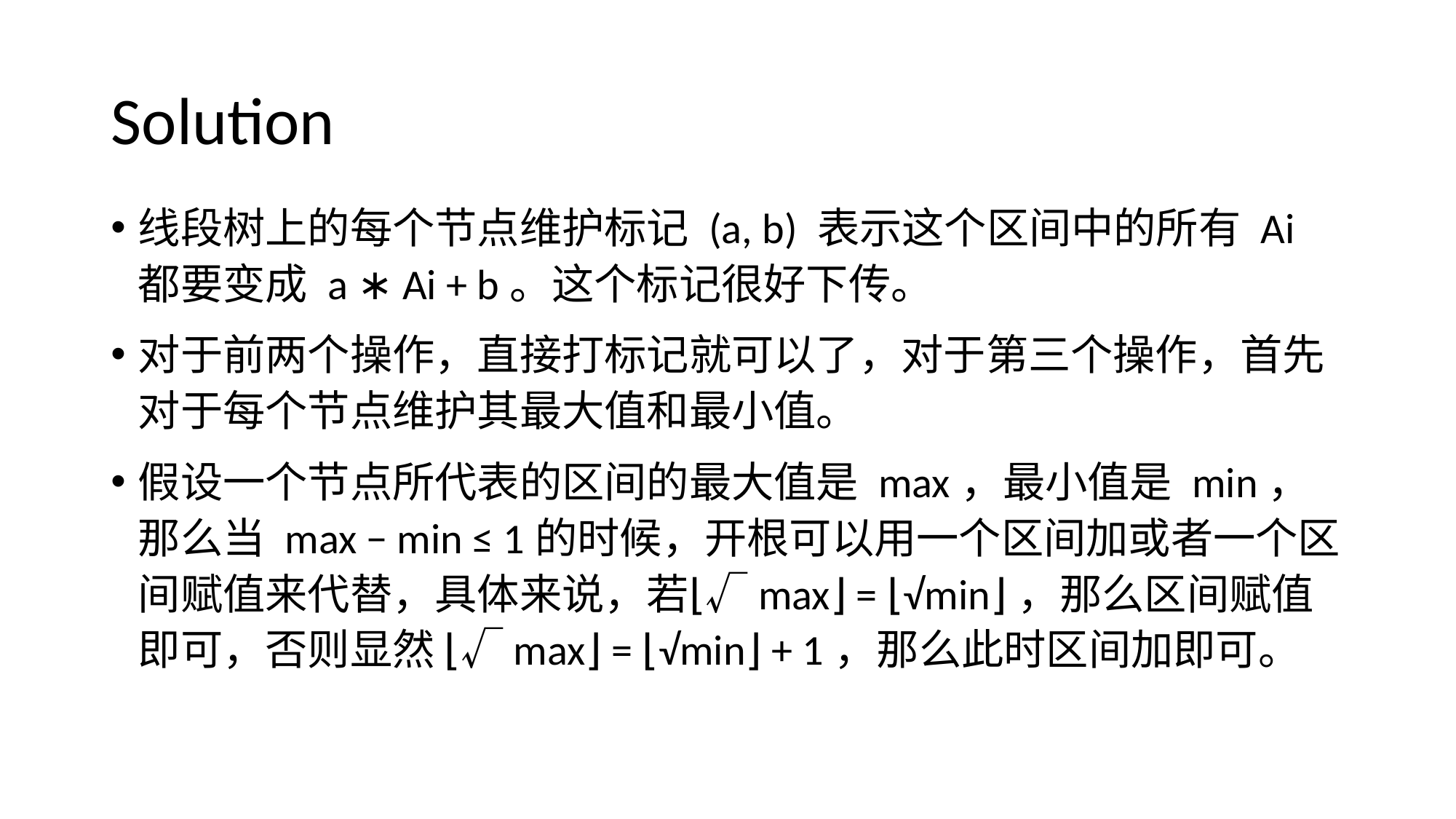

# Solution
线段树上的每个节点维护标记 (a, b) 表示这个区间中的所有 Ai 都要变成 a ∗ Ai + b。这个标记很好下传。
对于前两个操作，直接打标记就可以了，对于第三个操作，首先对于每个节点维护其最大值和最小值。
假设一个节点所代表的区间的最大值是 max，最小值是 min，那么当 max − min ≤ 1的时候，开根可以用一个区间加或者一个区间赋值来代替，具体来说，若⌊√max⌋ = ⌊√min⌋，那么区间赋值即可，否则显然 ⌊√max⌋ = ⌊√min⌋ + 1，那么此时区间加即可。